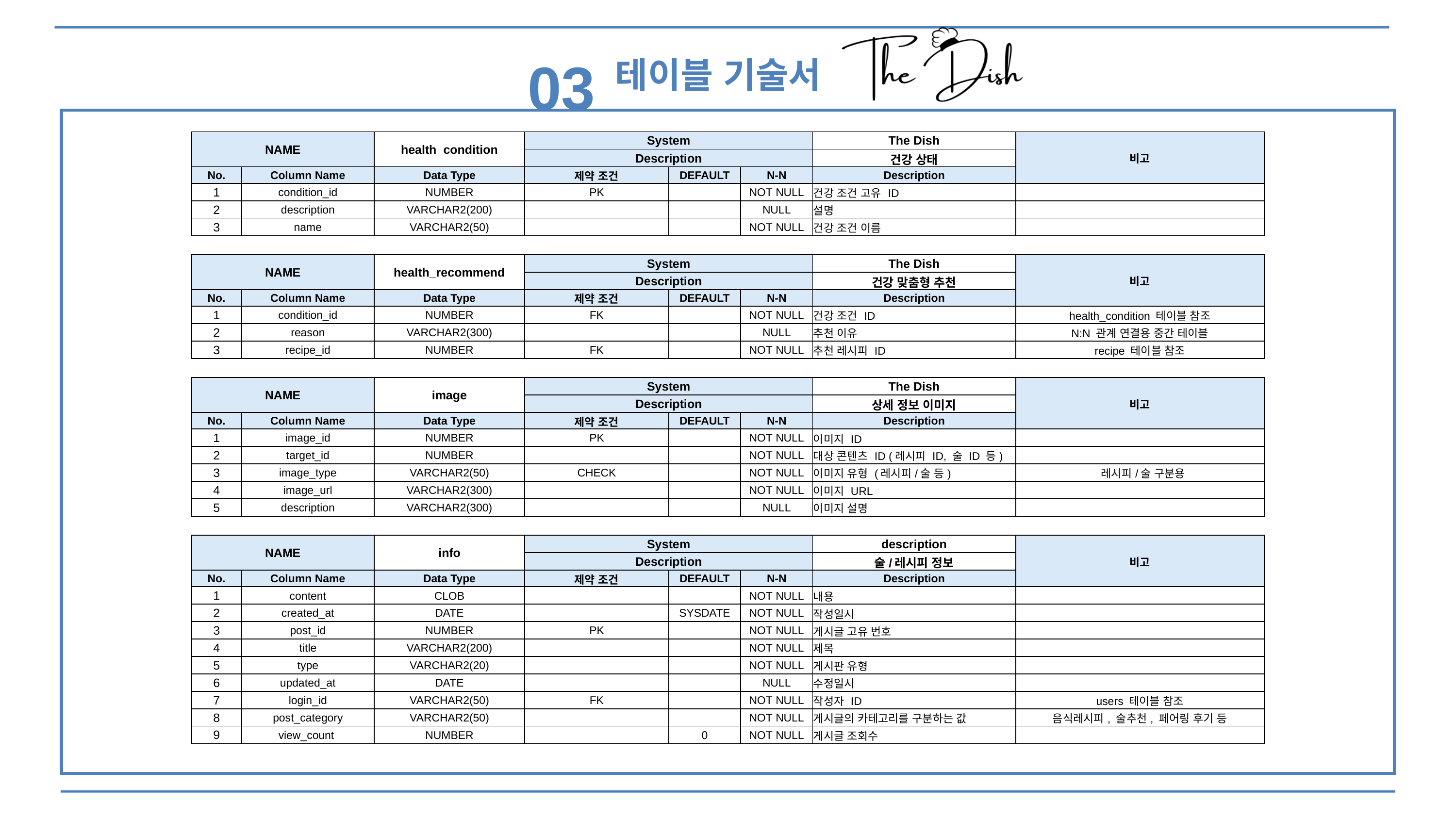

03
테이블 기술서

| NAME |  | health\_condition | System |  |  | The Dish | 비고 |
| --- | --- | --- | --- | --- | --- | --- | --- |
|  |  |  | Description |  |  | 건강 상태 |  |
| No. | Column Name | Data Type | 제약 조건 | DEFAULT | N-N | Description |  |
| 1 | condition\_id | NUMBER | PK |  | NOT NULL | 건강 조건 고유 ID |  |
| 2 | description | VARCHAR2(200) |  |  | NULL | 설명 |  |
| 3 | name | VARCHAR2(50) |  |  | NOT NULL | 건강 조건 이름 |  |
| NAME |  | health\_recommend | System |  |  | The Dish | 비고 |
| --- | --- | --- | --- | --- | --- | --- | --- |
|  |  |  | Description |  |  | 건강 맞춤형 추천 |  |
| No. | Column Name | Data Type | 제약 조건 | DEFAULT | N-N | Description |  |
| 1 | condition\_id | NUMBER | FK |  | NOT NULL | 건강 조건 ID | health\_condition 테이블 참조 |
| 2 | reason | VARCHAR2(300) |  |  | NULL | 추천 이유 | N:N 관계 연결용 중간 테이블 |
| 3 | recipe\_id | NUMBER | FK |  | NOT NULL | 추천 레시피 ID | recipe 테이블 참조 |
| NAME |  | image | System |  |  | The Dish | 비고 |
| --- | --- | --- | --- | --- | --- | --- | --- |
|  |  |  | Description |  |  | 상세 정보 이미지 |  |
| No. | Column Name | Data Type | 제약 조건 | DEFAULT | N-N | Description |  |
| 1 | image\_id | NUMBER | PK |  | NOT NULL | 이미지 ID |  |
| 2 | target\_id | NUMBER |  |  | NOT NULL | 대상 콘텐츠 ID (레시피 ID, 술 ID 등) |  |
| 3 | image\_type | VARCHAR2(50) | CHECK |  | NOT NULL | 이미지 유형 (레시피/술 등) | 레시피/술 구분용 |
| 4 | image\_url | VARCHAR2(300) |  |  | NOT NULL | 이미지 URL |  |
| 5 | description | VARCHAR2(300) |  |  | NULL | 이미지 설명 |  |
| NAME |  | info | System |  |  | description | 비고 |
| --- | --- | --- | --- | --- | --- | --- | --- |
|  |  |  | Description |  |  | 술/레시피 정보 |  |
| No. | Column Name | Data Type | 제약 조건 | DEFAULT | N-N | Description |  |
| 1 | content | CLOB |  |  | NOT NULL | 내용 |  |
| 2 | created\_at | DATE |  | SYSDATE | NOT NULL | 작성일시 |  |
| 3 | post\_id | NUMBER | PK |  | NOT NULL | 게시글 고유 번호 |  |
| 4 | title | VARCHAR2(200) |  |  | NOT NULL | 제목 |  |
| 5 | type | VARCHAR2(20) |  |  | NOT NULL | 게시판 유형 |  |
| 6 | updated\_at | DATE |  |  | NULL | 수정일시 |  |
| 7 | login\_id | VARCHAR2(50) | FK |  | NOT NULL | 작성자 ID | users 테이블 참조 |
| 8 | post\_category | VARCHAR2(50) |  |  | NOT NULL | 게시글의 카테고리를 구분하는 값 | 음식레시피, 술추천, 페어링 후기 등 |
| 9 | view\_count | NUMBER |  | 0 | NOT NULL | 게시글 조회수 |  |